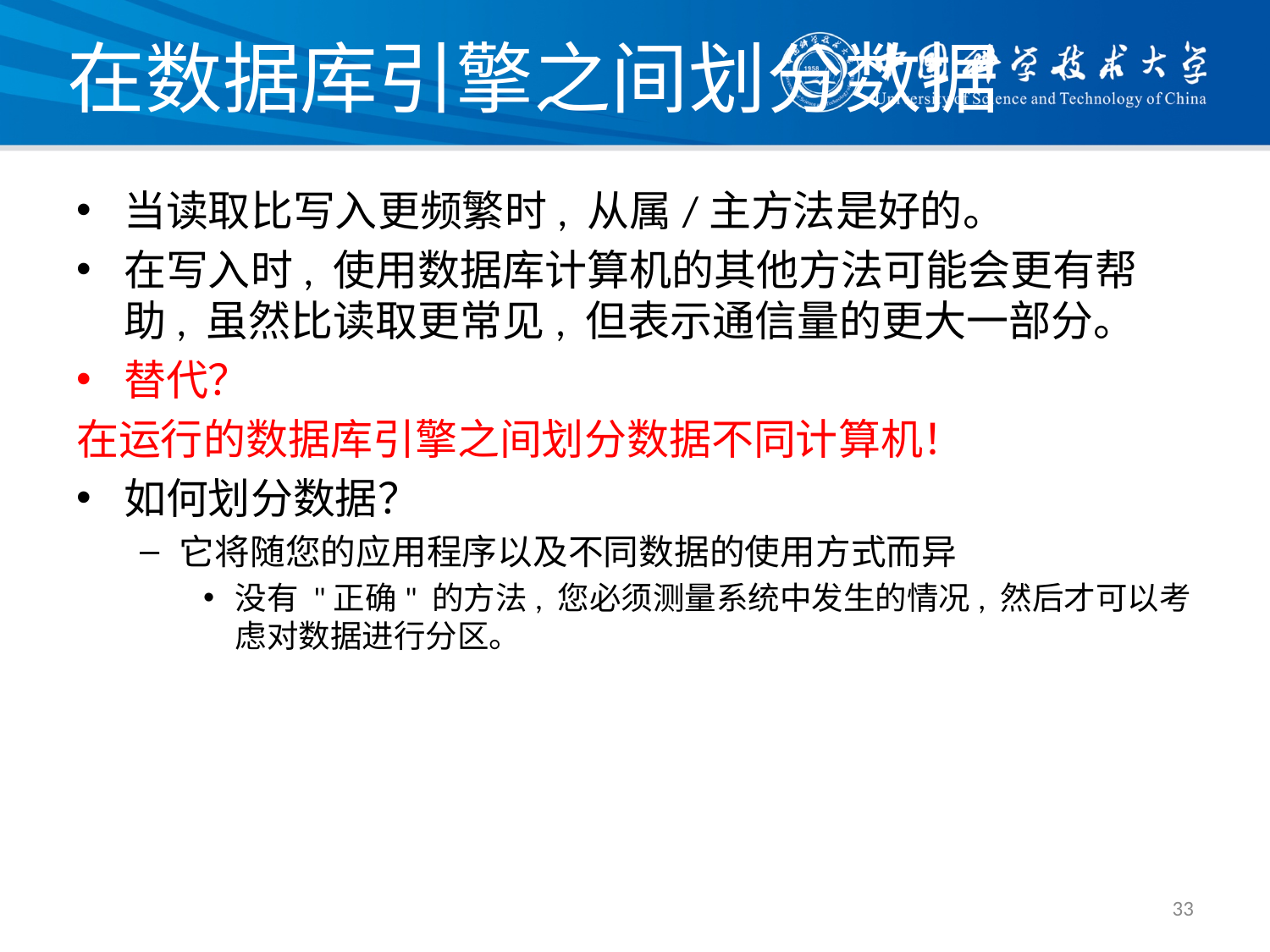

# 在数据库引擎之间划分数据
当读取比写入更频繁时, 从属/主方法是好的。
在写入时, 使用数据库计算机的其他方法可能会更有帮助, 虽然比读取更常见, 但表示通信量的更大一部分。
替代？
在运行的数据库引擎之间划分数据不同计算机！
如何划分数据？
它将随您的应用程序以及不同数据的使用方式而异
没有 "正确" 的方法, 您必须测量系统中发生的情况, 然后才可以考虑对数据进行分区。
33